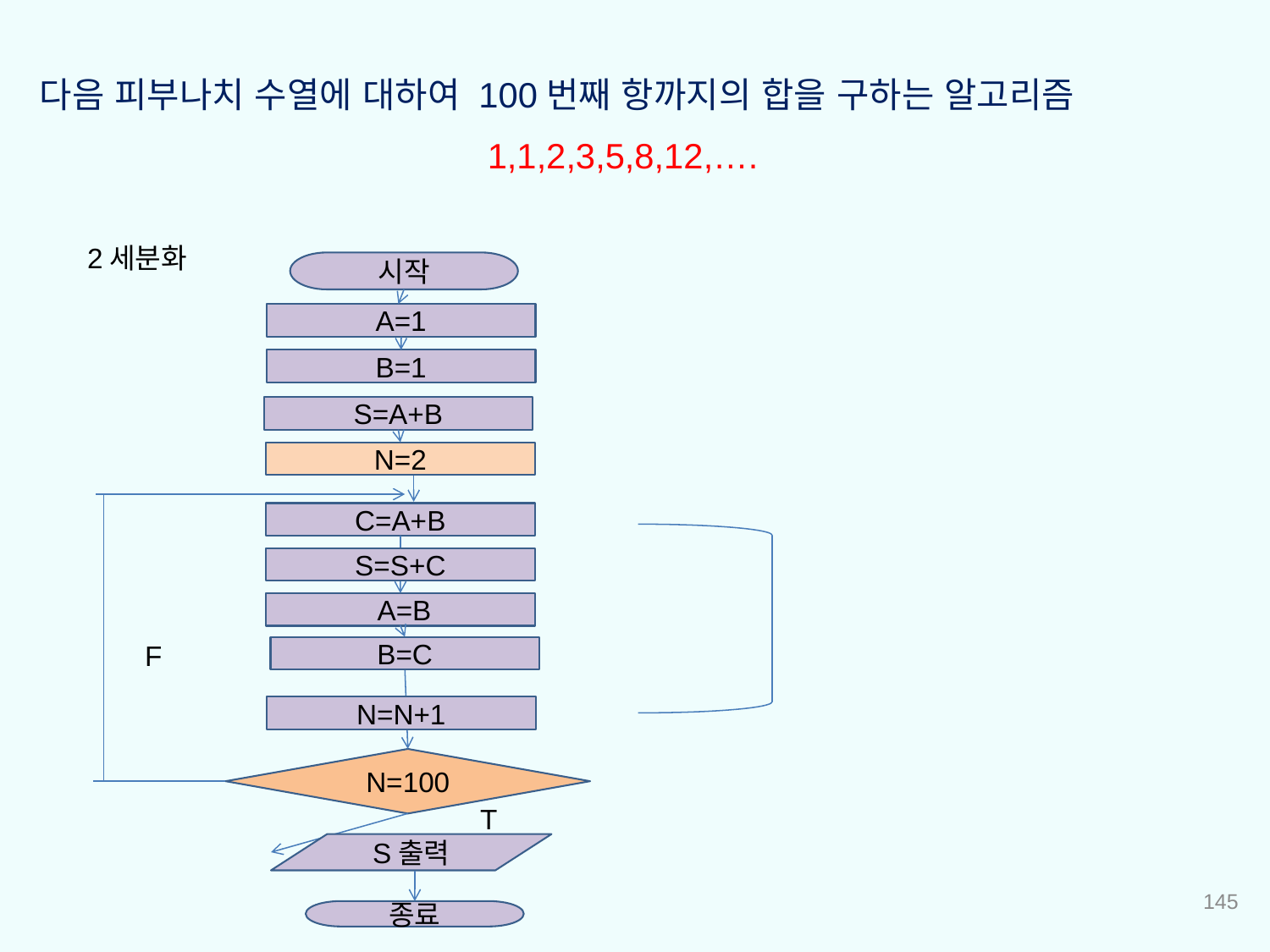

다음 피부나치 수열에 대하여 100번째 항까지의 합을 구하는 알고리즘
1,1,2,3,5,8,12,….
2세분화
시작
A=1
B=1
S=A+B
N=2
C=A+B

S=S+C
 A=B
F
B=C
N=N+1
N=100
T
S출력
종료
145